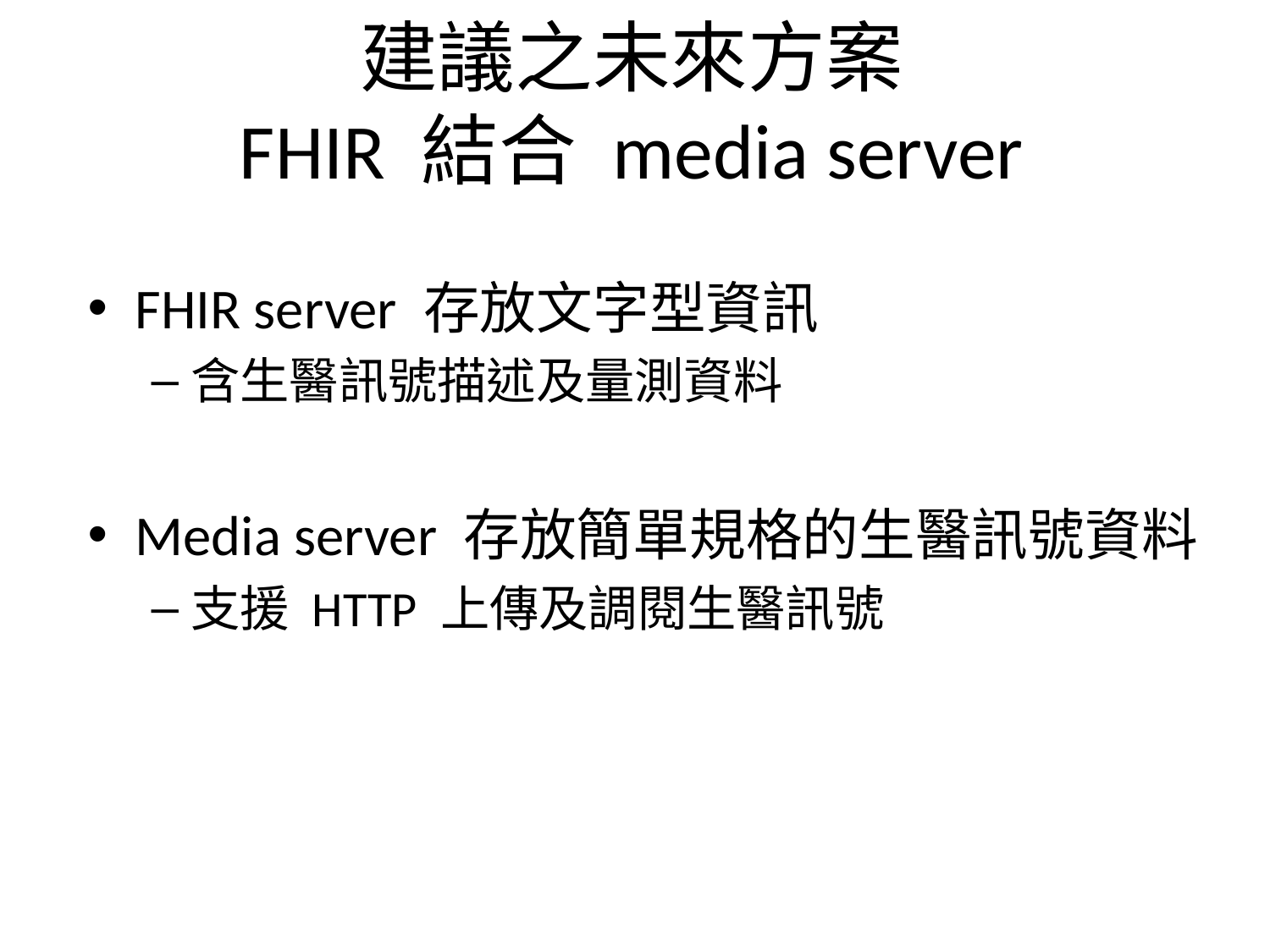

# 建議之未來方案 FHIR 結合 media server
FHIR server 存放文字型資訊
含生醫訊號描述及量測資料

Media server 存放簡單規格的生醫訊號資料
支援 HTTP 上傳及調閱生醫訊號